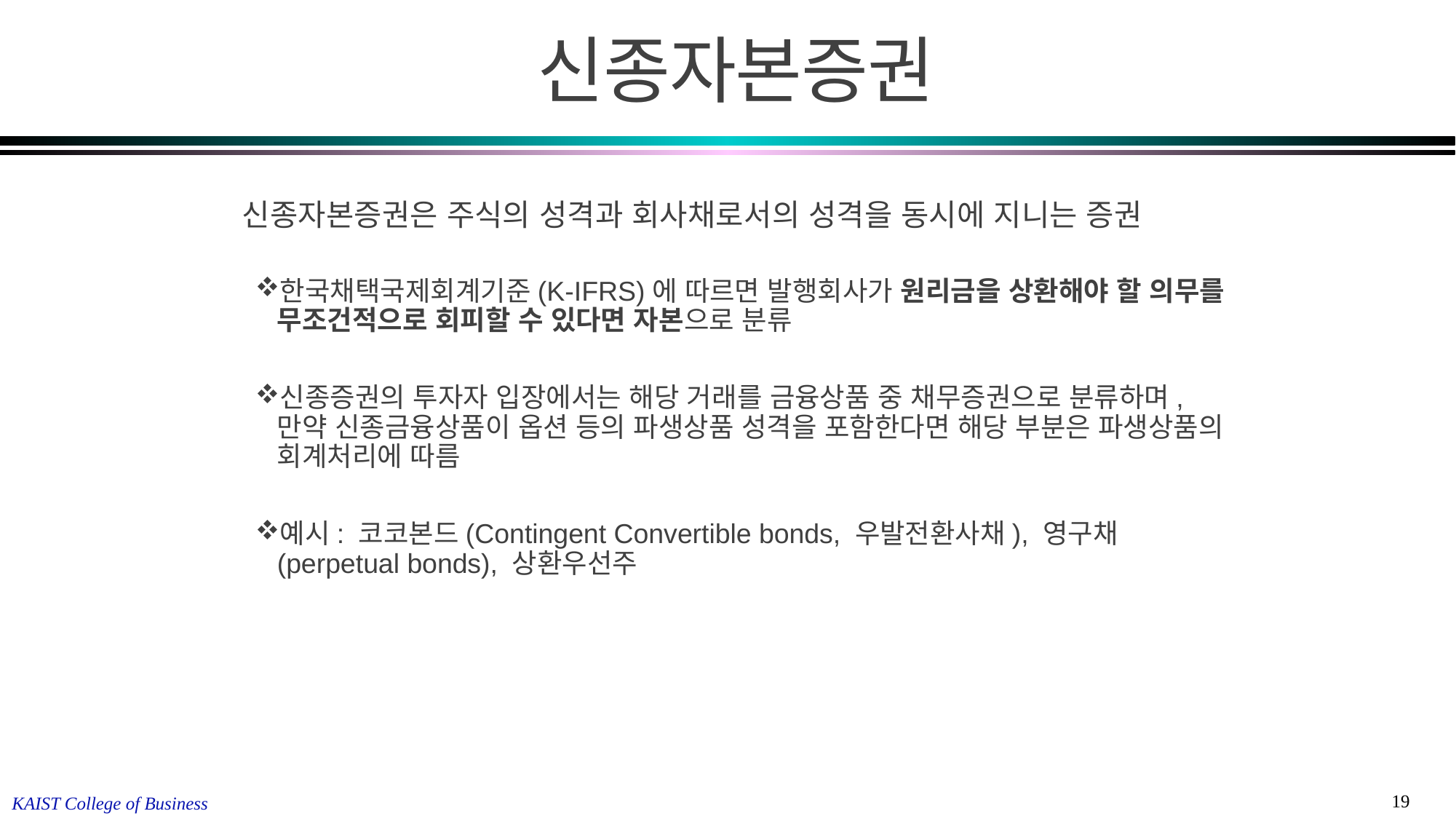

신종자본증권
신종자본증권은 주식의 성격과 회사채로서의 성격을 동시에 지니는 증권

한국채택국제회계기준(K-IFRS)에 따르면 발행회사가 원리금을 상환해야 할 의무를 무조건적으로 회피할 수 있다면 자본으로 분류

신종증권의 투자자 입장에서는 해당 거래를 금융상품 중 채무증권으로 분류하며, 만약 신종금융상품이 옵션 등의 파생상품 성격을 포함한다면 해당 부분은 파생상품의 회계처리에 따름

예시: 코코본드(Contingent Convertible bonds, 우발전환사채), 영구채(perpetual bonds), 상환우선주